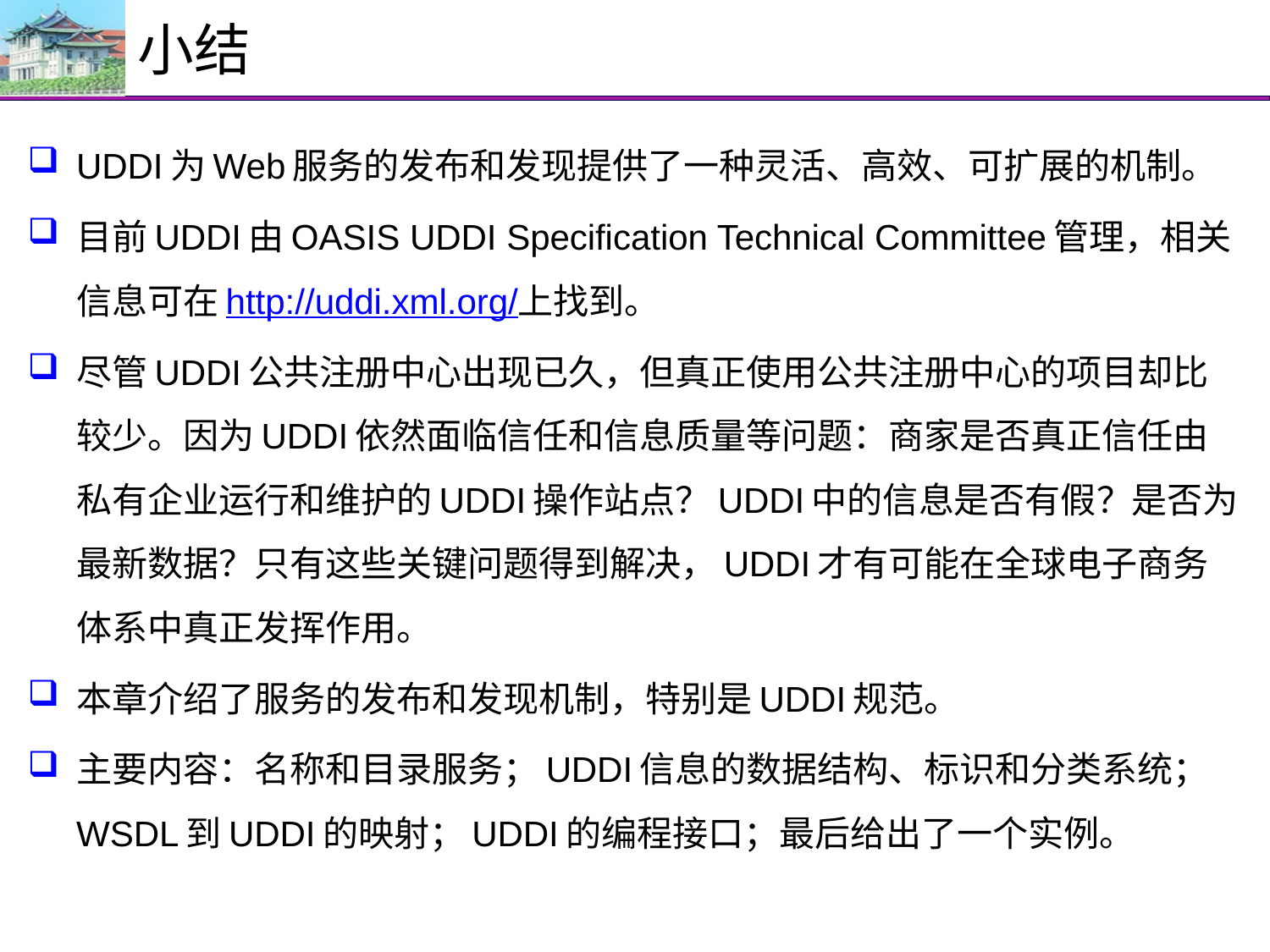

# 小结
UDDI为Web服务的发布和发现提供了一种灵活、高效、可扩展的机制。
目前UDDI由OASIS UDDI Specification Technical Committee管理，相关信息可在http://uddi.xml.org/上找到。
尽管UDDI公共注册中心出现已久，但真正使用公共注册中心的项目却比较少。因为UDDI依然面临信任和信息质量等问题：商家是否真正信任由私有企业运行和维护的UDDI操作站点？UDDI中的信息是否有假？是否为最新数据？只有这些关键问题得到解决，UDDI才有可能在全球电子商务体系中真正发挥作用。
本章介绍了服务的发布和发现机制，特别是UDDI规范。
主要内容：名称和目录服务；UDDI信息的数据结构、标识和分类系统；WSDL到UDDI的映射；UDDI的编程接口；最后给出了一个实例。